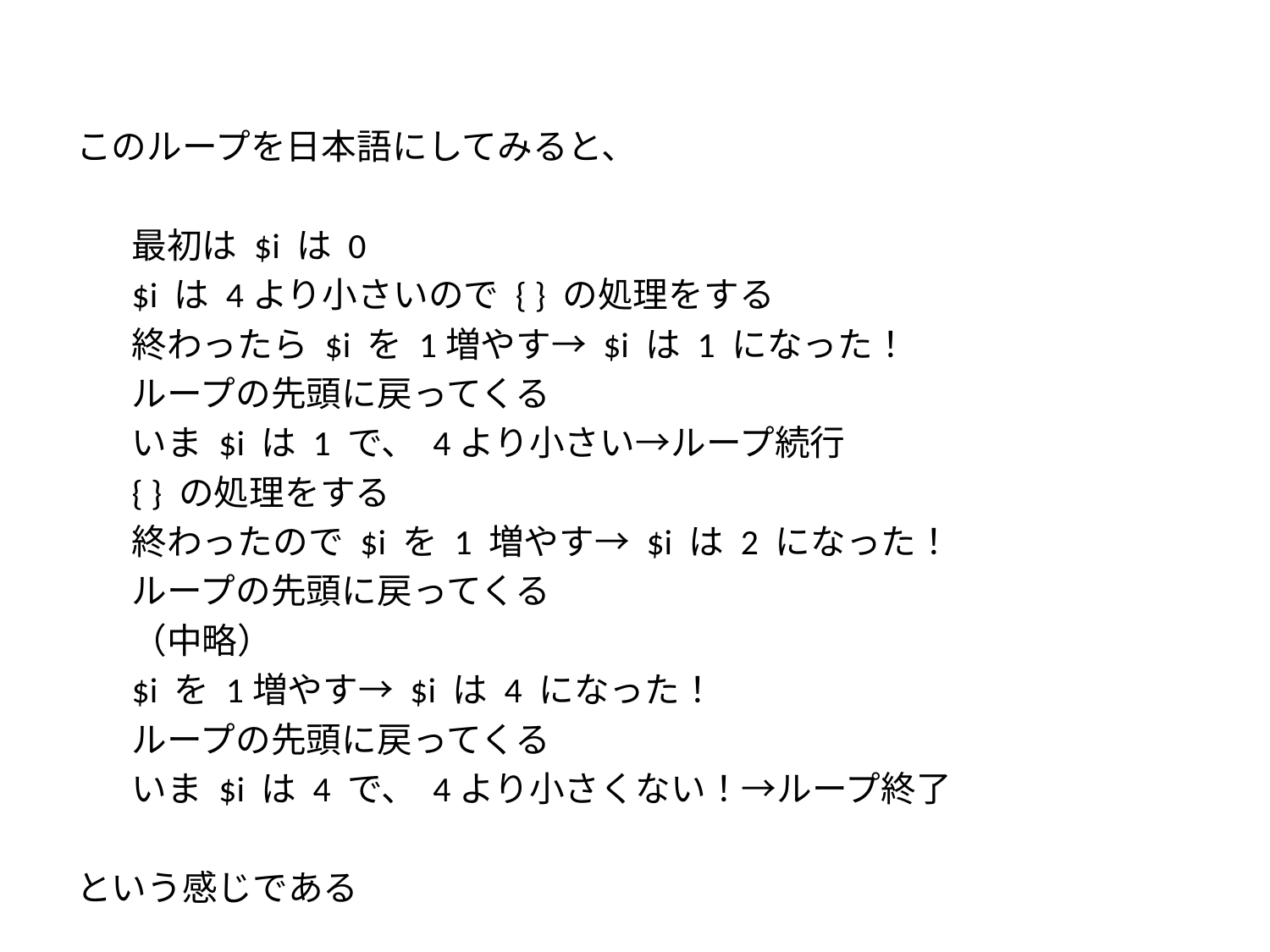

#
このループを日本語にしてみると、

最初は $i は 0
$i は 4より小さいので { } の処理をする
終わったら $i を 1増やす→ $i は 1 になった！
ループの先頭に戻ってくる
いま $i は 1 で、 4より小さい→ループ続行
{ } の処理をする
終わったので $i を 1 増やす→ $i は 2 になった！
ループの先頭に戻ってくる
（中略）
$i を 1増やす→ $i は 4 になった！
ループの先頭に戻ってくる
いま $i は 4 で、 4より小さくない！→ループ終了

という感じである